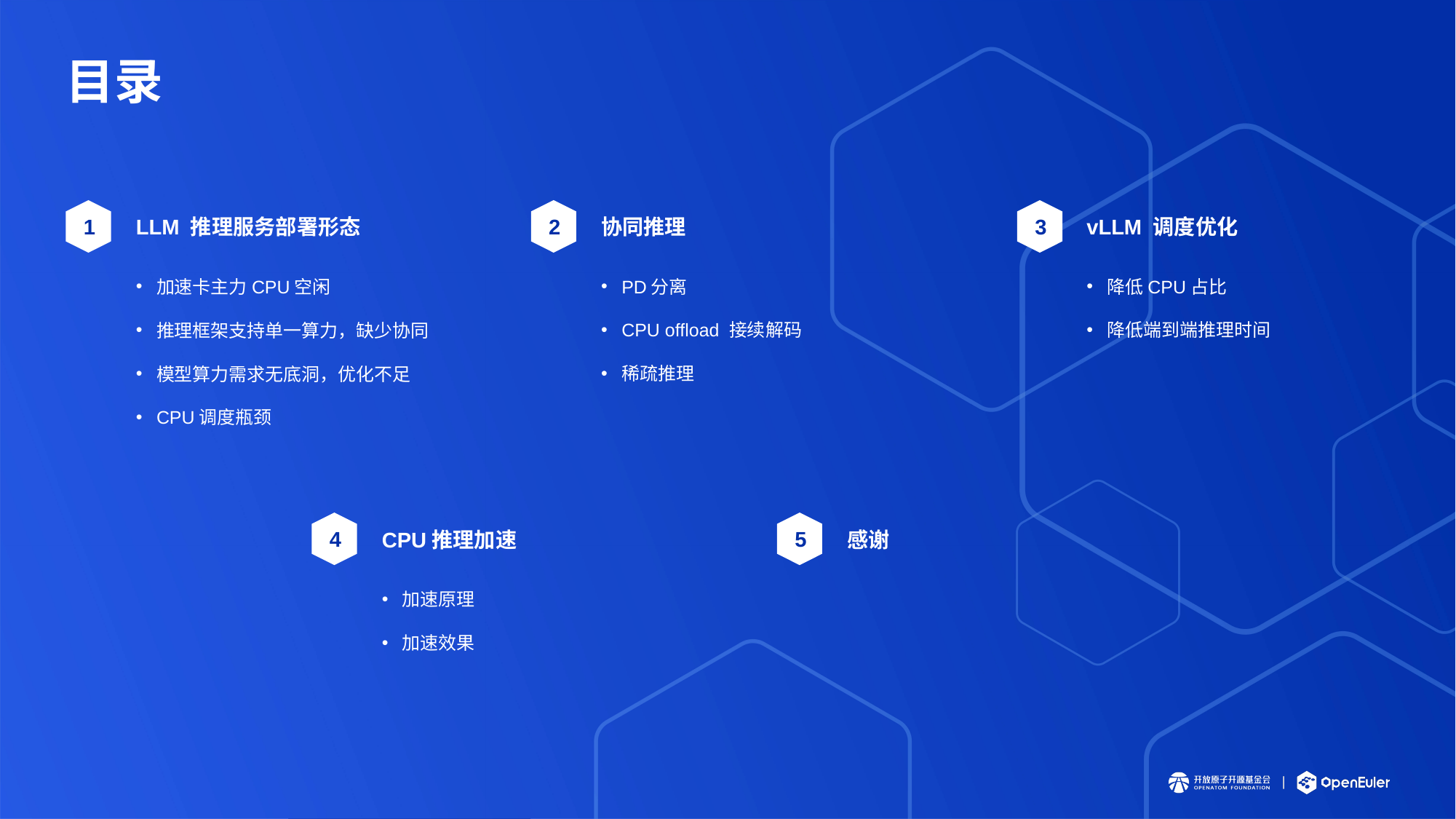

# 目录
1
3
2
LLM 推理服务部署形态
vLLM 调度优化
协同推理
降低CPU占比
降低端到端推理时间

PD分离
CPU offload 接续解码
稀疏推理

加速卡主力CPU空闲
推理框架支持单一算力，缺少协同
模型算力需求无底洞，优化不足
CPU调度瓶颈

4
5
CPU推理加速
感谢
加速原理
加速效果